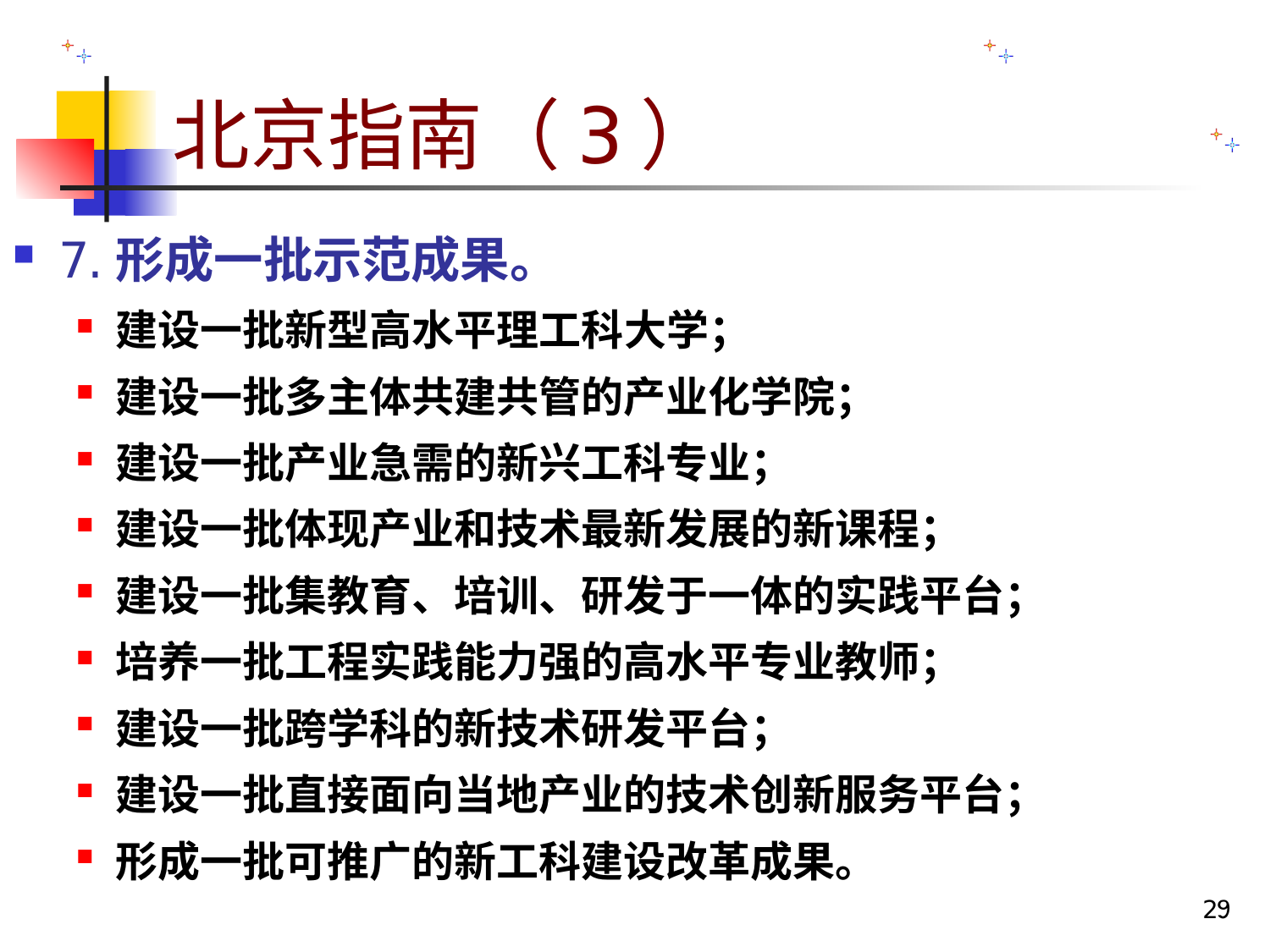

# 北京指南（3）
7.形成一批示范成果。
建设一批新型高水平理工科大学；
建设一批多主体共建共管的产业化学院；
建设一批产业急需的新兴工科专业；
建设一批体现产业和技术最新发展的新课程；
建设一批集教育、培训、研发于一体的实践平台；
培养一批工程实践能力强的高水平专业教师；
建设一批跨学科的新技术研发平台；
建设一批直接面向当地产业的技术创新服务平台；
形成一批可推广的新工科建设改革成果。
29